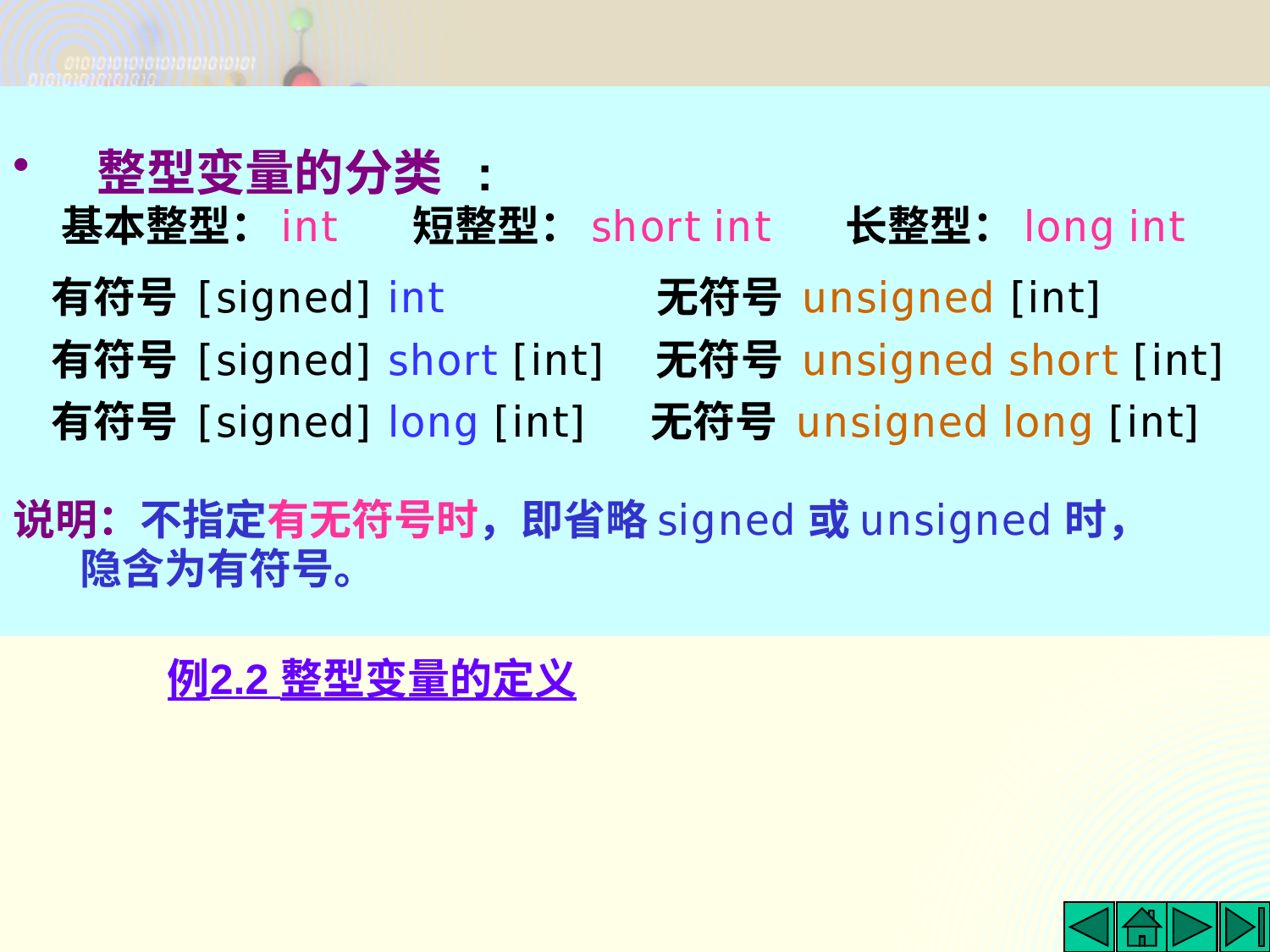

整型变量的分类  :
    基本整型：int     短整型：short int     长整型：long int
   有符号 [signed] int                无符号 unsigned [int]
   有符号 [signed] short [int]   无符号 unsigned short [int]
   有符号 [signed] long [int]    无符号 unsigned long [int]

说明：不指定有无符号时，即省略signed或unsigned时，
      隐含为有符号。

例2.2 整型变量的定义